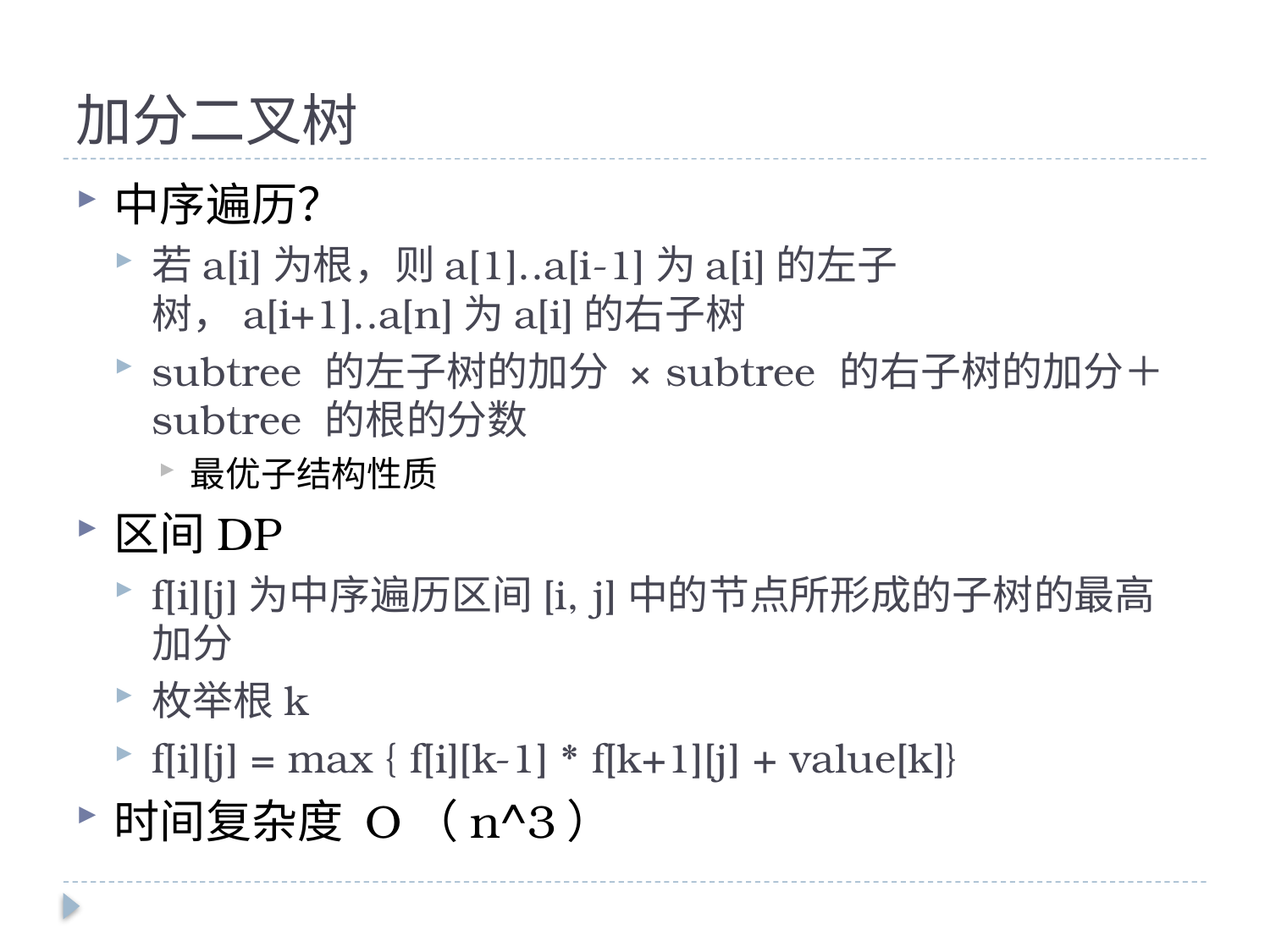

# 加分二叉树
中序遍历？
若a[i]为根，则a[1]..a[i-1]为a[i]的左子树，a[i+1]..a[n]为a[i]的右子树
subtree 的左子树的加分 × subtree 的右子树的加分＋ subtree 的根的分数
最优子结构性质
区间DP
f[i][j]为中序遍历区间[i, j]中的节点所形成的子树的最高加分
枚举根k
f[i][j] = max { f[i][k-1] * f[k+1][j] + value[k]}
时间复杂度 O（n^3）